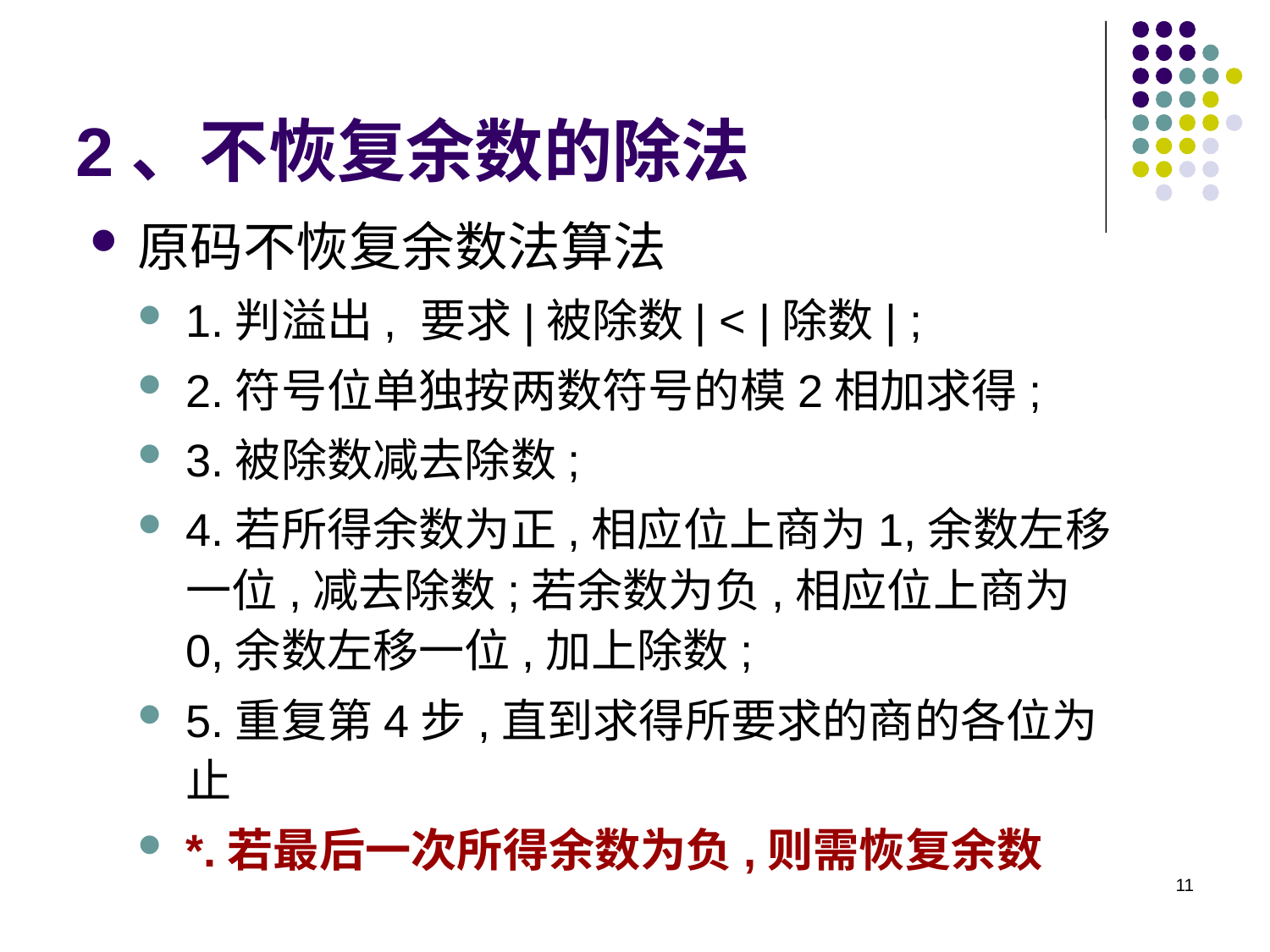

2、不恢复余数的除法
原码不恢复余数法算法
1.判溢出, 要求|被除数| < |除数| ;
2.符号位单独按两数符号的模2相加求得;
3.被除数减去除数;
4.若所得余数为正,相应位上商为1,余数左移一位,减去除数;若余数为负,相应位上商为0,余数左移一位,加上除数;
5.重复第4步,直到求得所要求的商的各位为止
*.若最后一次所得余数为负,则需恢复余数

11